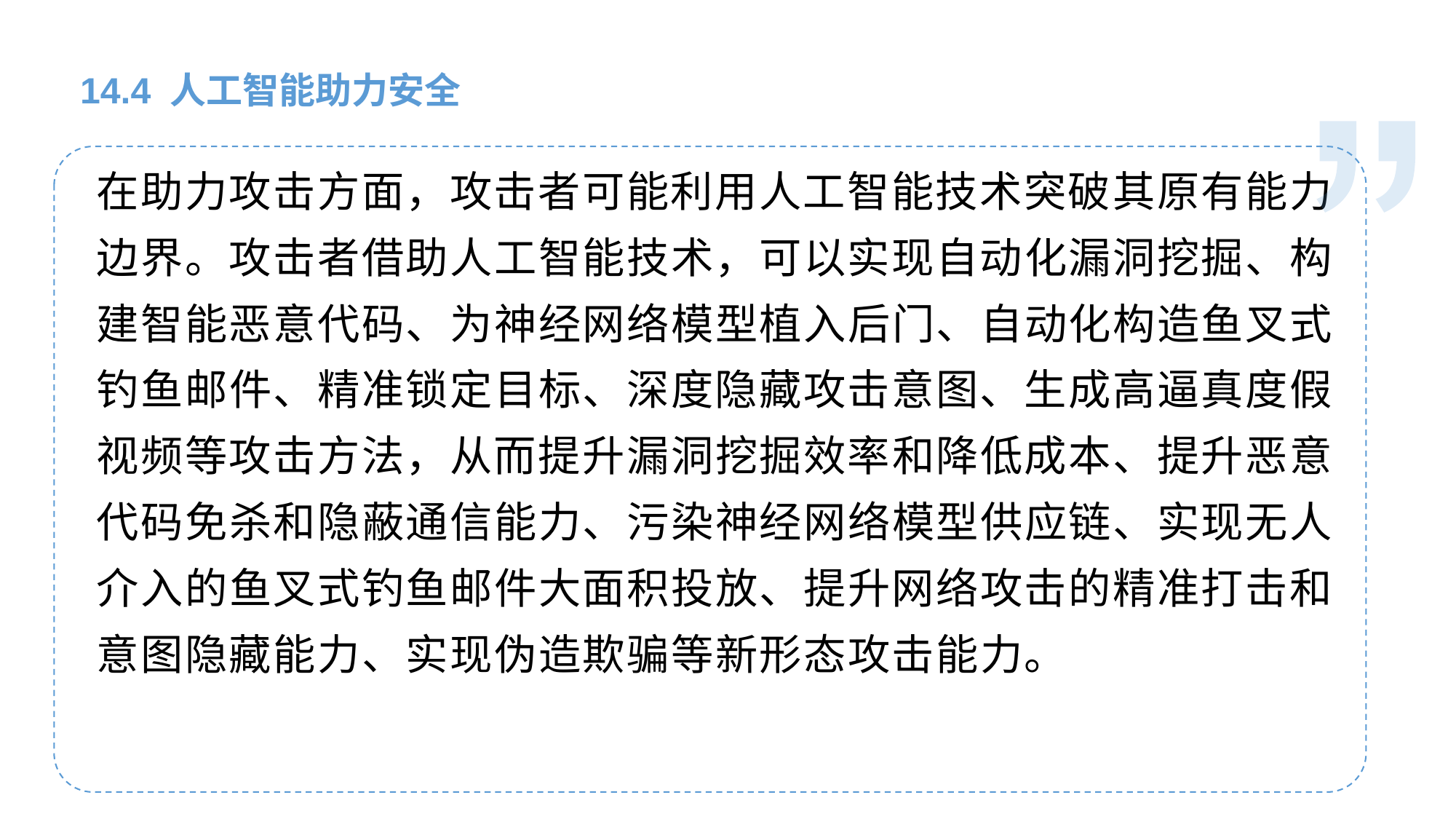

人工智能基础
14.4 人工智能助力安全

在助力攻击方面，攻击者可能利用人工智能技术突破其原有能力边界。攻击者借助人工智能技术，可以实现自动化漏洞挖掘、构建智能恶意代码、为神经网络模型植入后门、自动化构造鱼叉式钓鱼邮件、精准锁定目标、深度隐藏攻击意图、生成高逼真度假视频等攻击方法，从而提升漏洞挖掘效率和降低成本、提升恶意代码免杀和隐蔽通信能力、污染神经网络模型供应链、实现无人介入的鱼叉式钓鱼邮件大面积投放、提升网络攻击的精准打击和意图隐藏能力、实现伪造欺骗等新形态攻击能力。